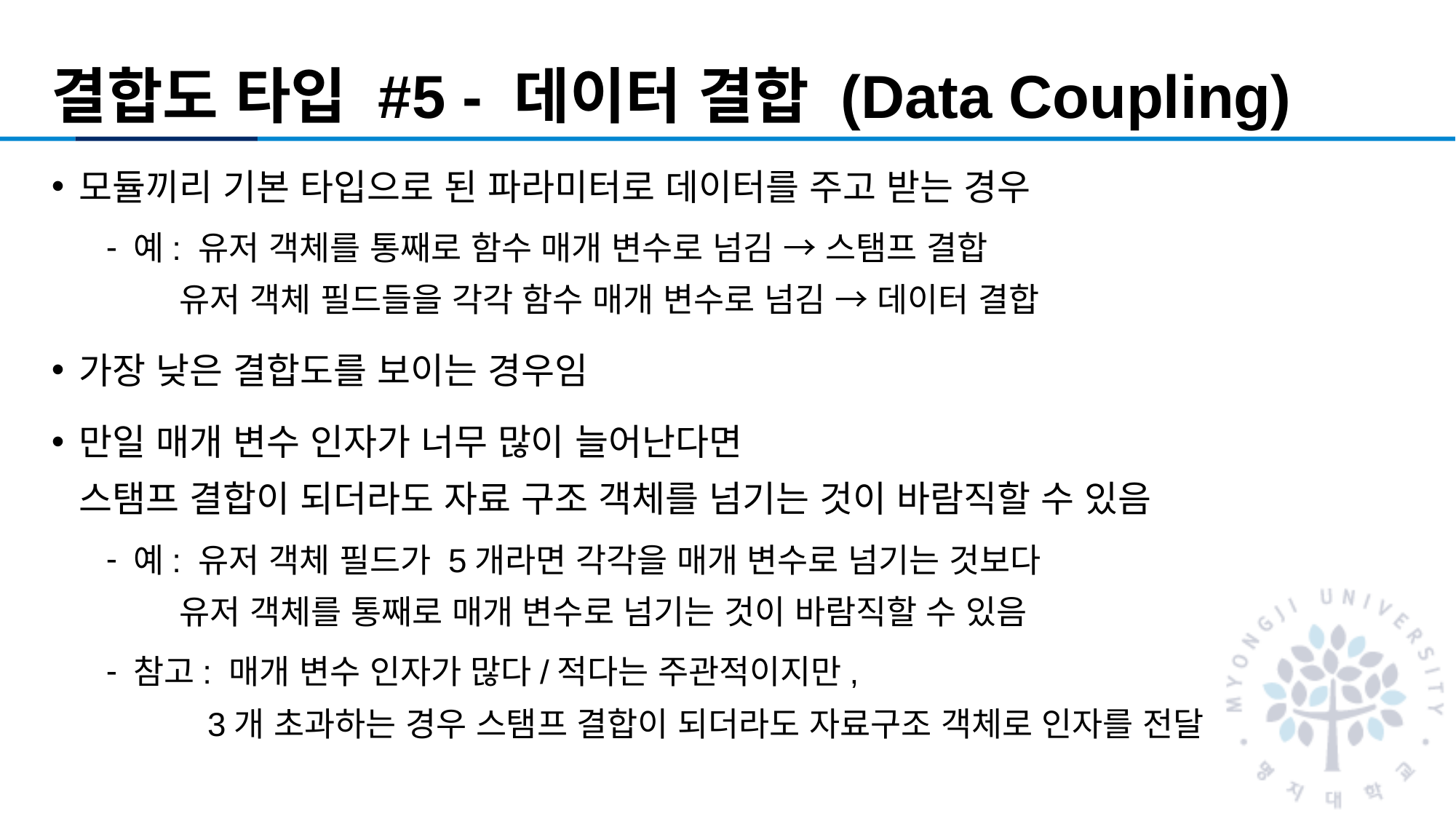

# 결합도 타입 #5 - 데이터 결합 (Data Coupling)
모듈끼리 기본 타입으로 된 파라미터로 데이터를 주고 받는 경우
예: 유저 객체를 통째로 함수 매개 변수로 넘김 → 스탬프 결합
     유저 객체 필드들을 각각 함수 매개 변수로 넘김 → 데이터 결합
가장 낮은 결합도를 보이는 경우임
만일 매개 변수 인자가 너무 많이 늘어난다면
스탬프 결합이 되더라도 자료 구조 객체를 넘기는 것이 바람직할 수 있음
예: 유저 객체 필드가 5개라면 각각을 매개 변수로 넘기는 것보다
     유저 객체를 통째로 매개 변수로 넘기는 것이 바람직할 수 있음
참고: 매개 변수 인자가 많다/적다는 주관적이지만,
        3개 초과하는 경우 스탬프 결합이 되더라도 자료구조 객체로 인자를 전달